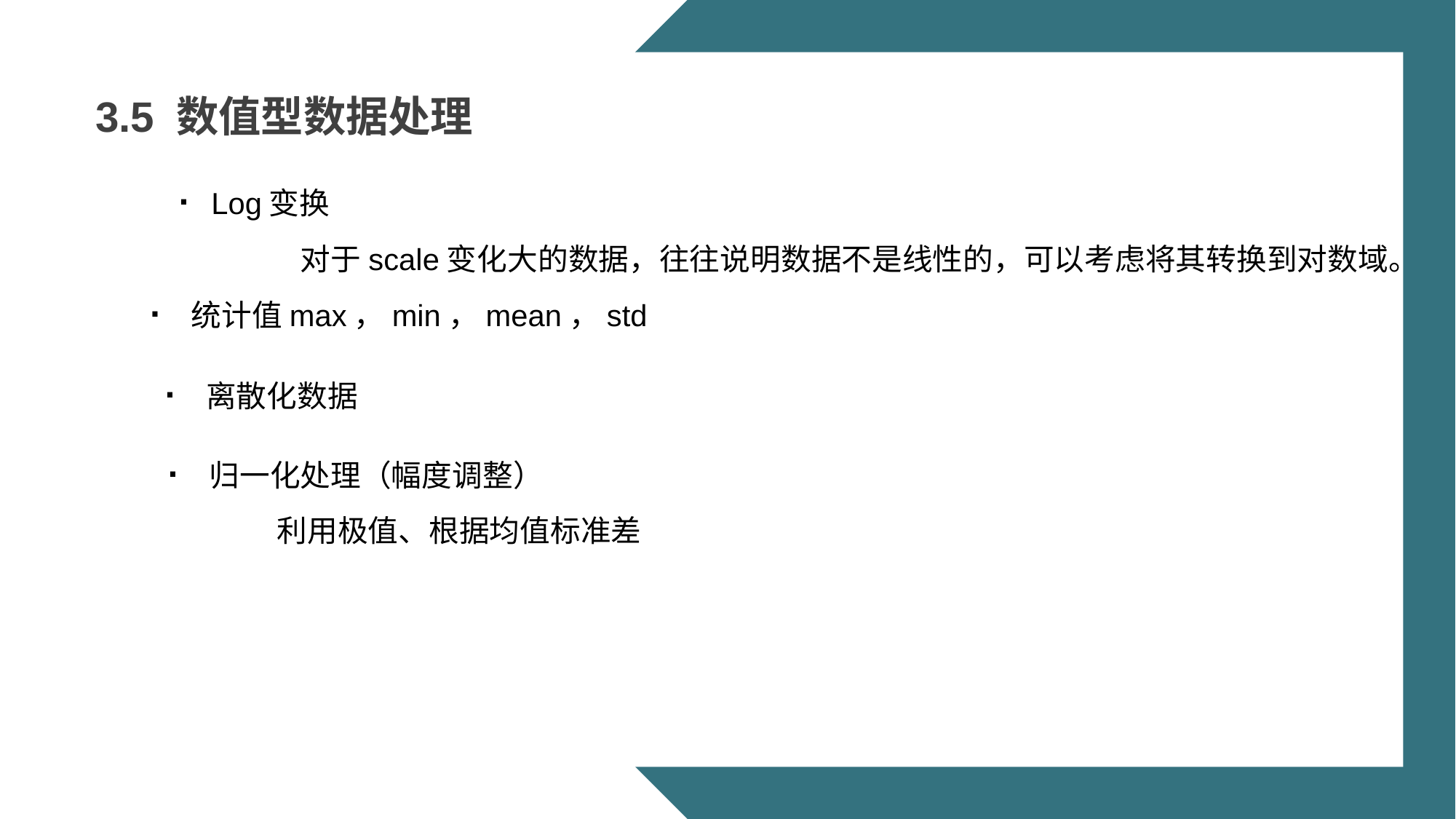

3.5 数值型数据处理
·  Log变换
                 对于scale变化大的数据，往往说明数据不是线性的，可以考虑将其转换到对数域。
·  统计值max，min，mean，std
·  离散化数据
·  归一化处理（幅度调整）
	利用极值、根据均值标准差